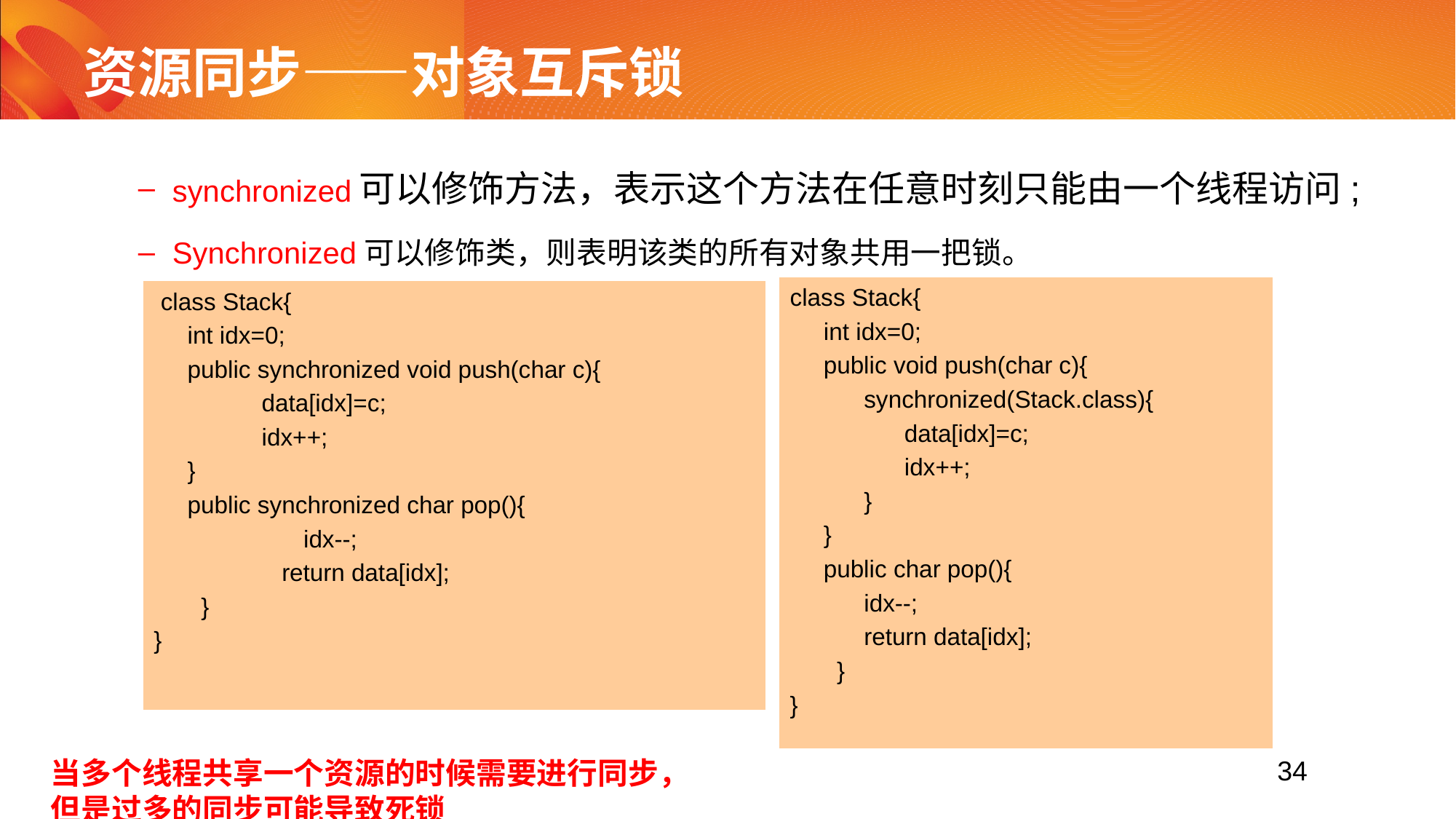

# 资源同步——对象互斥锁
synchronized可以修饰方法，表示这个方法在任意时刻只能由一个线程访问;
Synchronized可以修饰类，则表明该类的所有对象共用一把锁。

class Stack{
     int idx=0;
     public void push(char c){
           synchronized(Stack.class){
                 data[idx]=c;
                 idx++;
           }
     }
     public char pop(){
           idx--;
           return data[idx];
       }
}
 class Stack{
     int idx=0;
     public synchronized void push(char c){
                data[idx]=c;
                idx++;
     }
     public synchronized char pop(){
          	      idx--;
                   return data[idx];
       }
}
当多个线程共享一个资源的时候需要进行同步，
但是过多的同步可能导致死锁